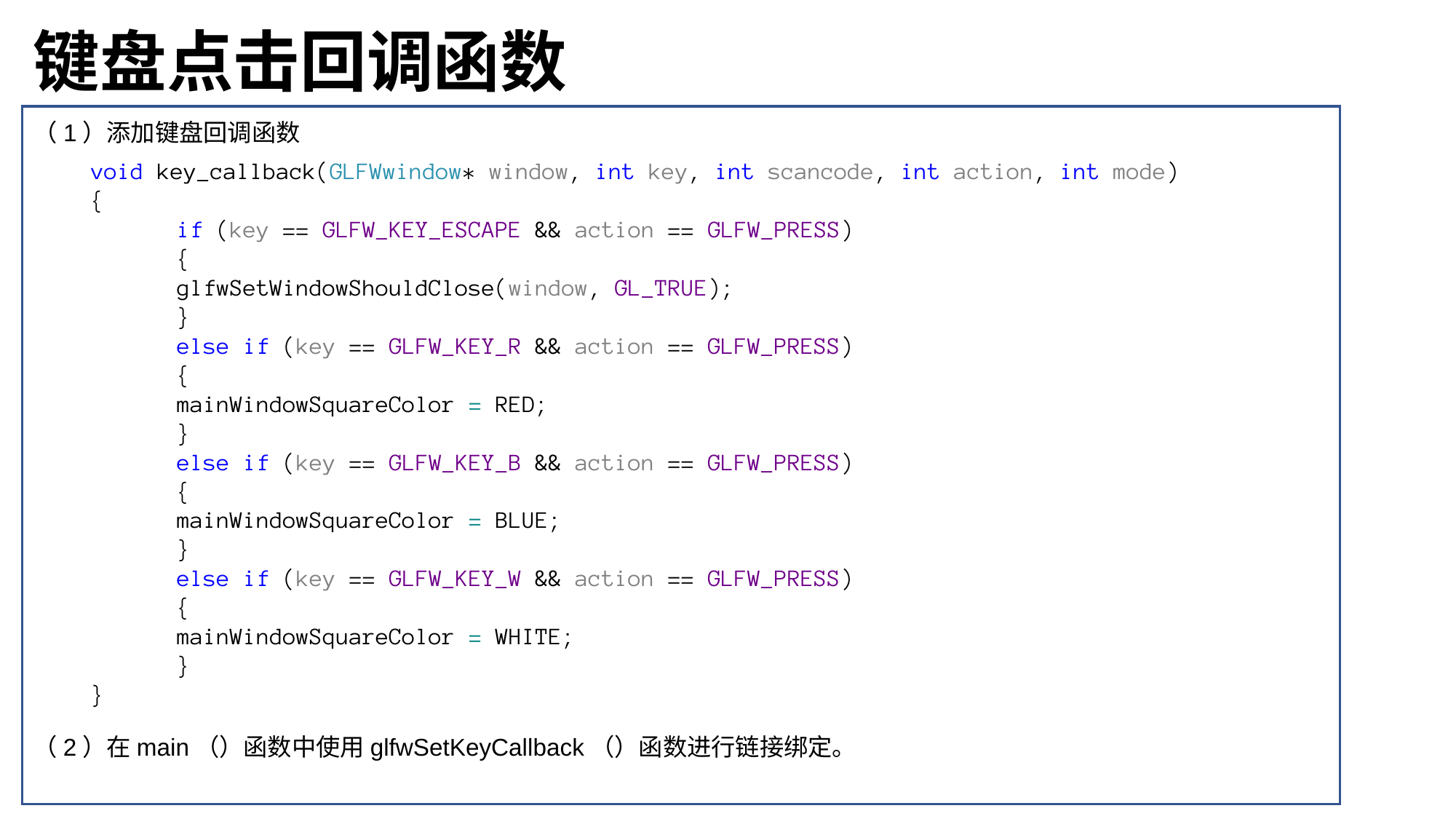

键盘点击回调函数

（1）添加键盘回调函数

void key_callback(GLFWwindow* window, int key, int scancode, int action, int mode)
{
if (key == GLFW_KEY_ESCAPE && action == GLFW_PRESS)
{
glfwSetWindowShouldClose(window, GL_TRUE);
}
else if (key == GLFW_KEY_R && action == GLFW_PRESS)
{
mainWindowSquareColor = RED;
}
else if (key == GLFW_KEY_B && action == GLFW_PRESS)
{
mainWindowSquareColor = BLUE;
}
else if (key == GLFW_KEY_W && action == GLFW_PRESS)
{
mainWindowSquareColor = WHITE;
}
}

（2）在main（）函数中使用glfwSetKeyCallback（）函数进行链接绑定。